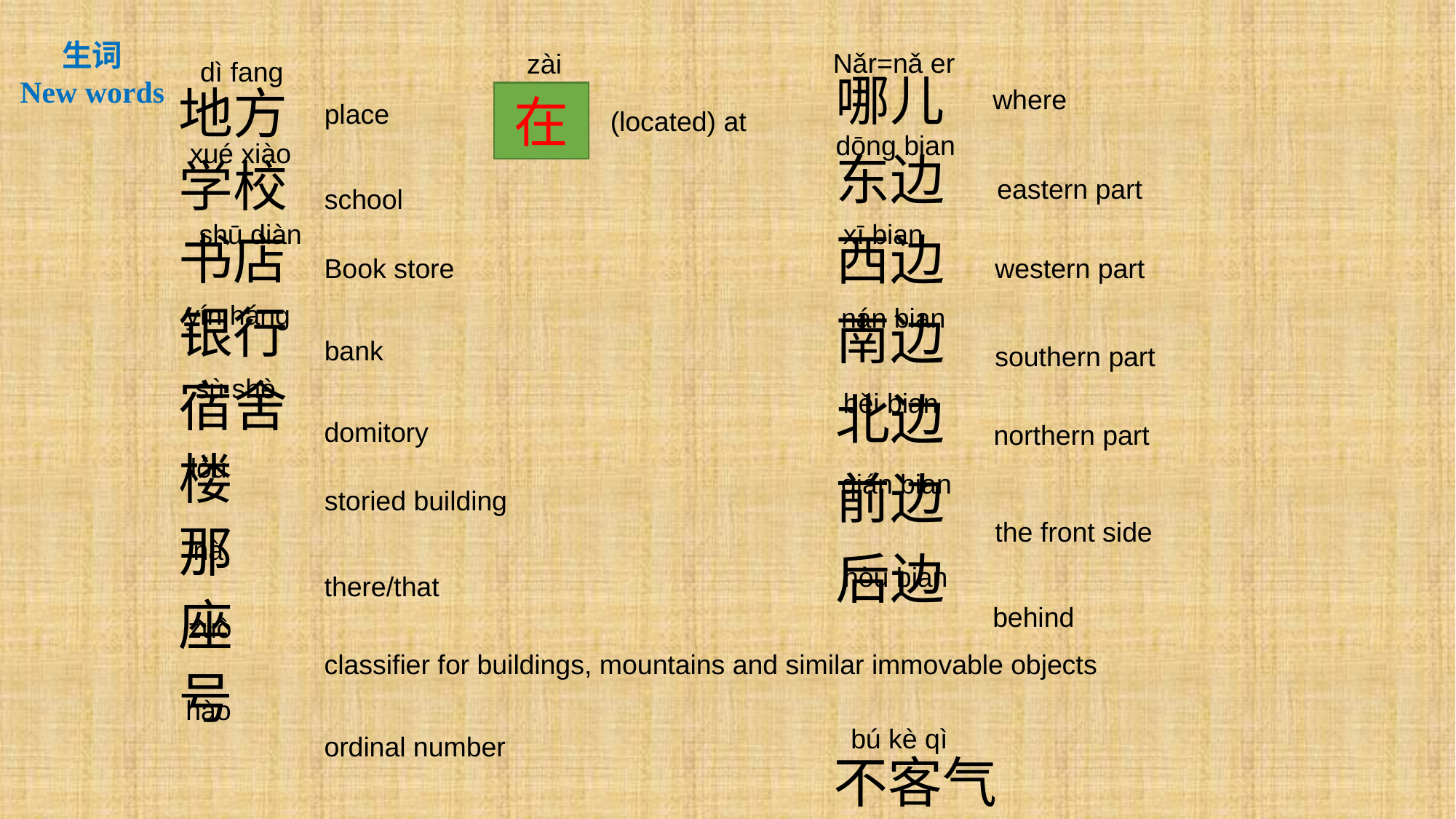

生词
New words
Nǎr=nǎ er
 zài
dì fang
哪儿
东边
西边
南边
北边
前边
后边
where
在
地方
学校
书店
银行
宿舍
楼
那
座
号
place
(located) at
dōng bian
xué xiào
eastern part
school
xī bian
shū diàn
Book store
western part
 yín háng
 nán bian

bank
southern part
sù shè
běi bian
domitory
northern part
lóu
qián bian
storied building
the front side
nà
hòu bian
there/that
behind
zuò
classifier for buildings, mountains and similar immovable objects

不客气
bú kè qì
 hào
ordinal number